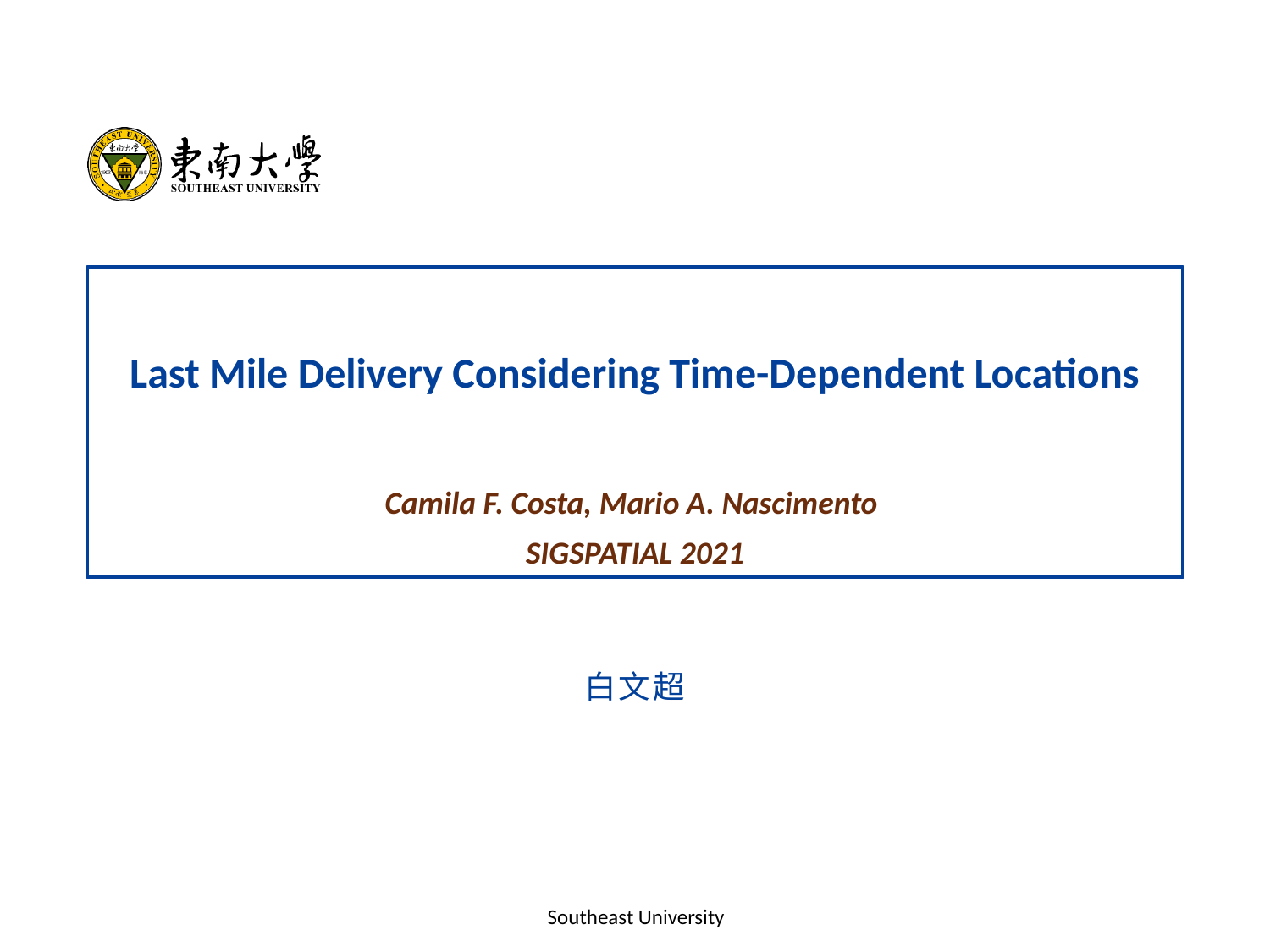

Last Mile Delivery Considering Time-Dependent Locations
Camila F. Costa, Mario A. Nascimento
SIGSPATIAL 2021
白文超